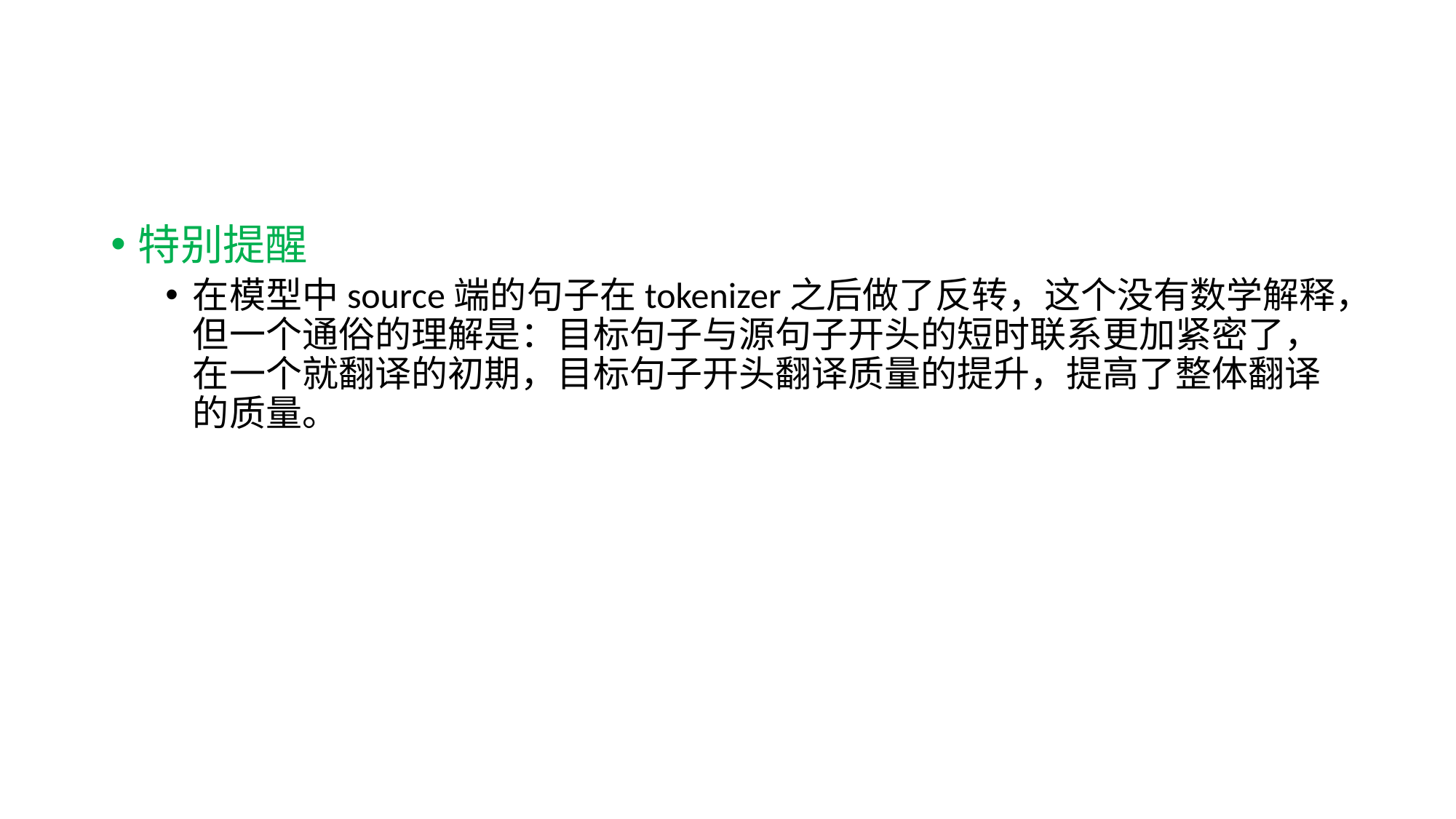

特别提醒
在模型中source端的句子在tokenizer之后做了反转，这个没有数学解释，但一个通俗的理解是：目标句子与源句子开头的短时联系更加紧密了，在一个就翻译的初期，目标句子开头翻译质量的提升，提高了整体翻译的质量。